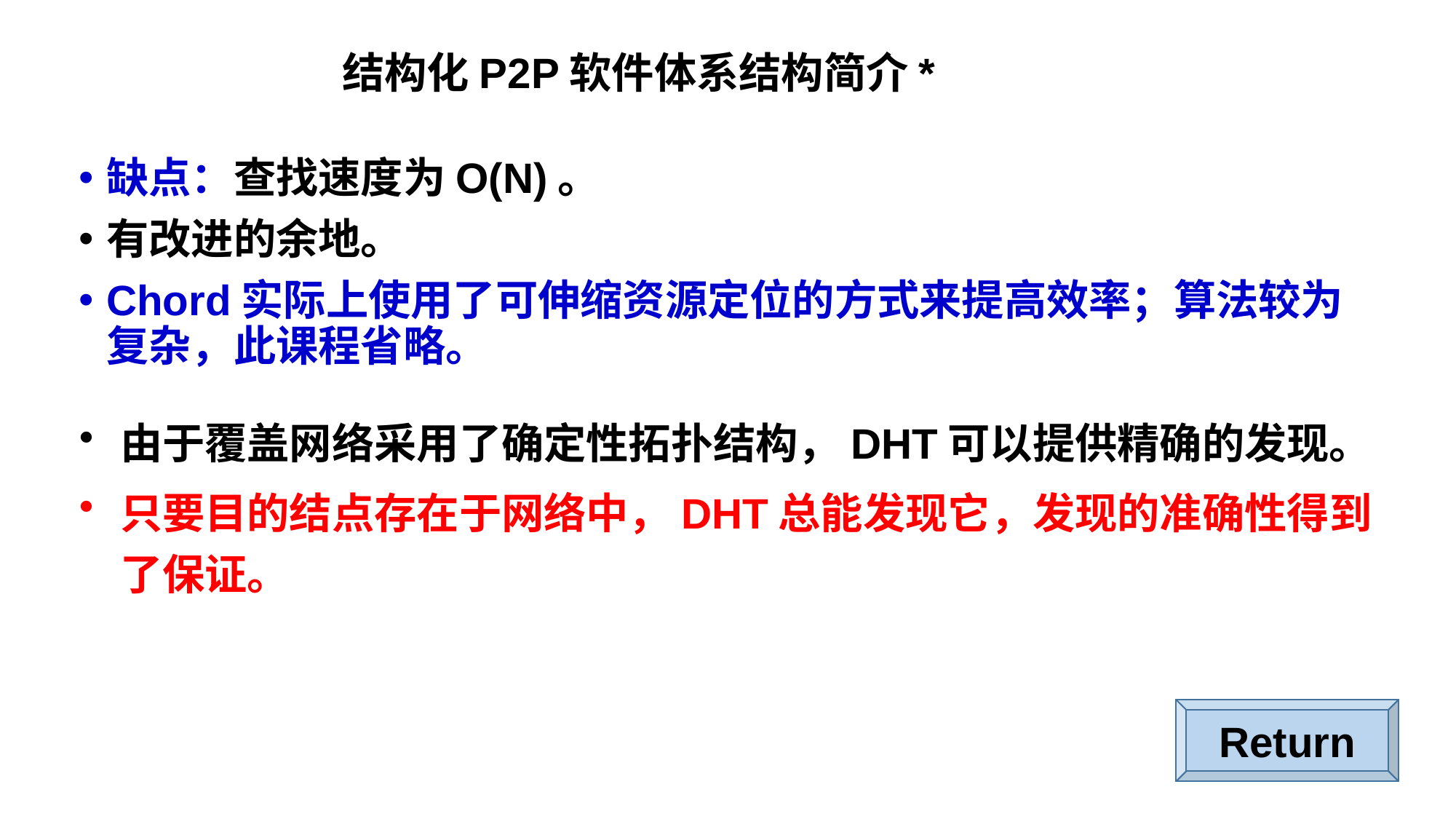

# 结构化P2P软件体系结构简介*
缺点：查找速度为O(N)。
有改进的余地。
Chord实际上使用了可伸缩资源定位的方式来提高效率；算法较为复杂，此课程省略。
由于覆盖网络采用了确定性拓扑结构，DHT可以提供精确的发现。
只要目的结点存在于网络中，DHT总能发现它，发现的准确性得到了保证。
Return